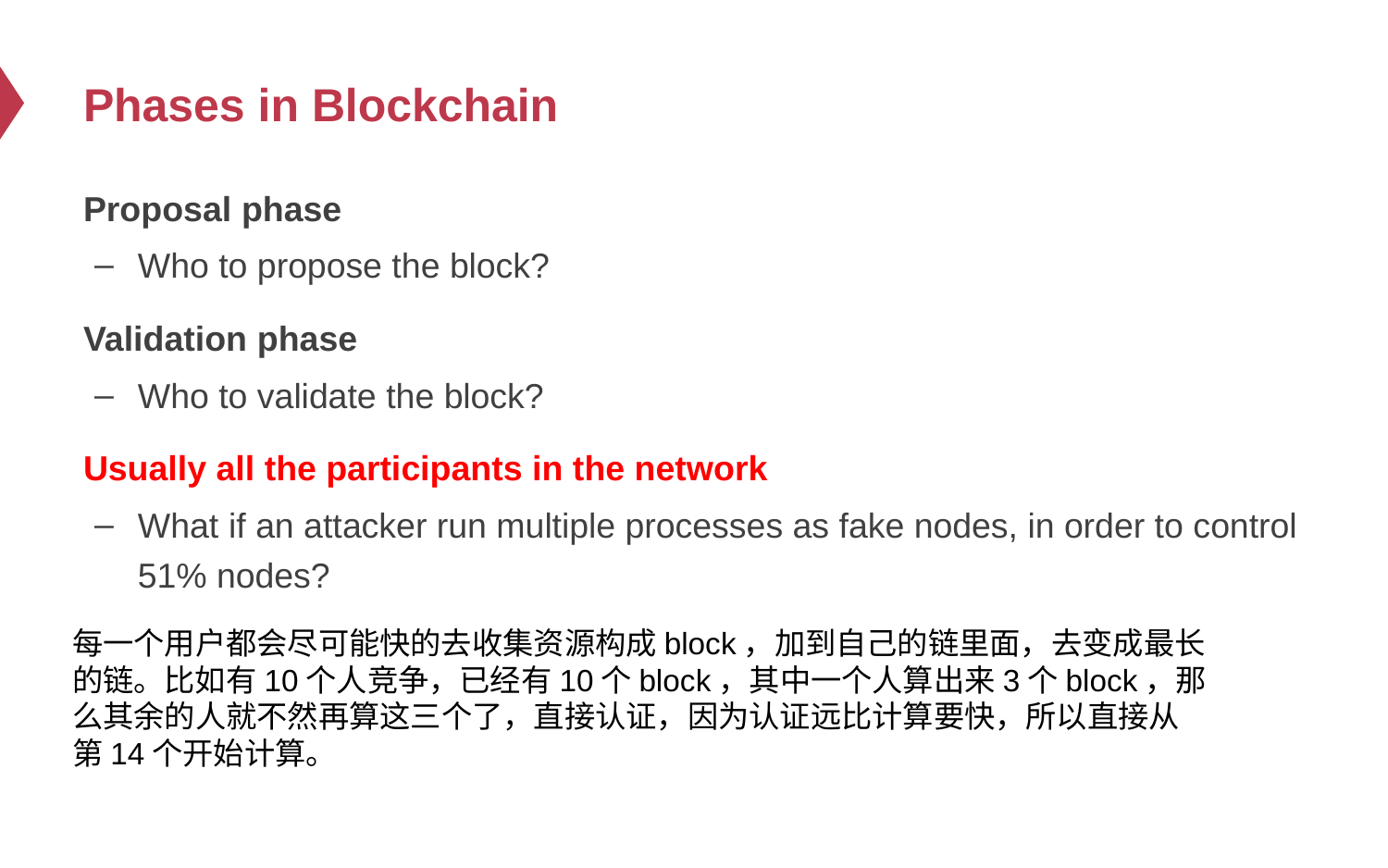

# Phases in Blockchain
Proposal phase
Who to propose the block?
Validation phase
Who to validate the block?
Usually all the participants in the network
What if an attacker run multiple processes as fake nodes, in order to control 51% nodes?
每一个用户都会尽可能快的去收集资源构成block，加到自己的链里面，去变成最长的链。比如有10个人竞争，已经有10个block，其中一个人算出来3个block，那么其余的人就不然再算这三个了，直接认证，因为认证远比计算要快，所以直接从第14个开始计算。